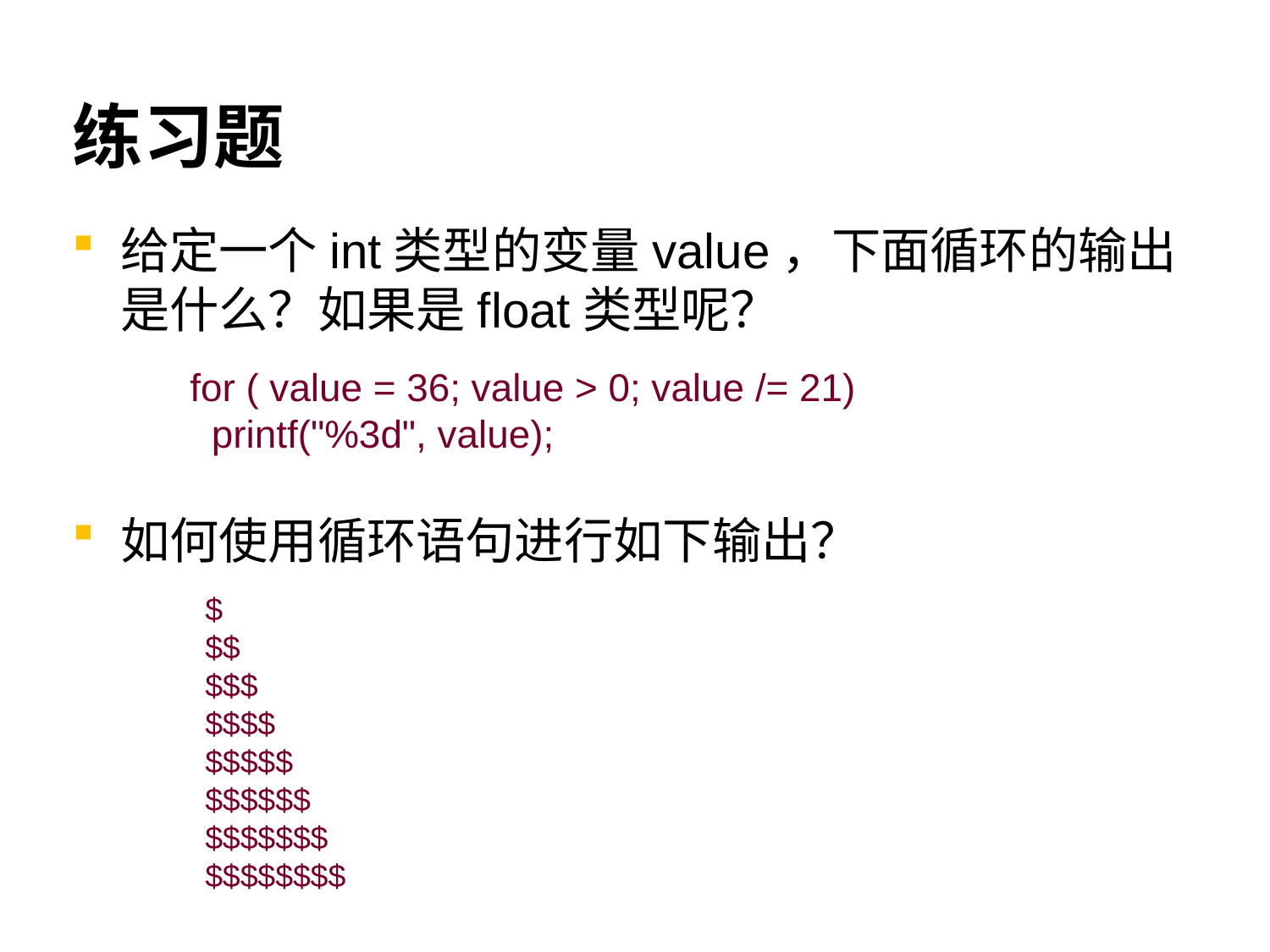

# 练习题
给定一个int类型的变量value，下面循环的输出是什么？如果是float类型呢？

如何使用循环语句进行如下输出？
for ( value = 36; value > 0; value /= 21)
  printf("%3d", value);
$
$$
$$$
$$$$
$$$$$
$$$$$$
$$$$$$$
$$$$$$$$